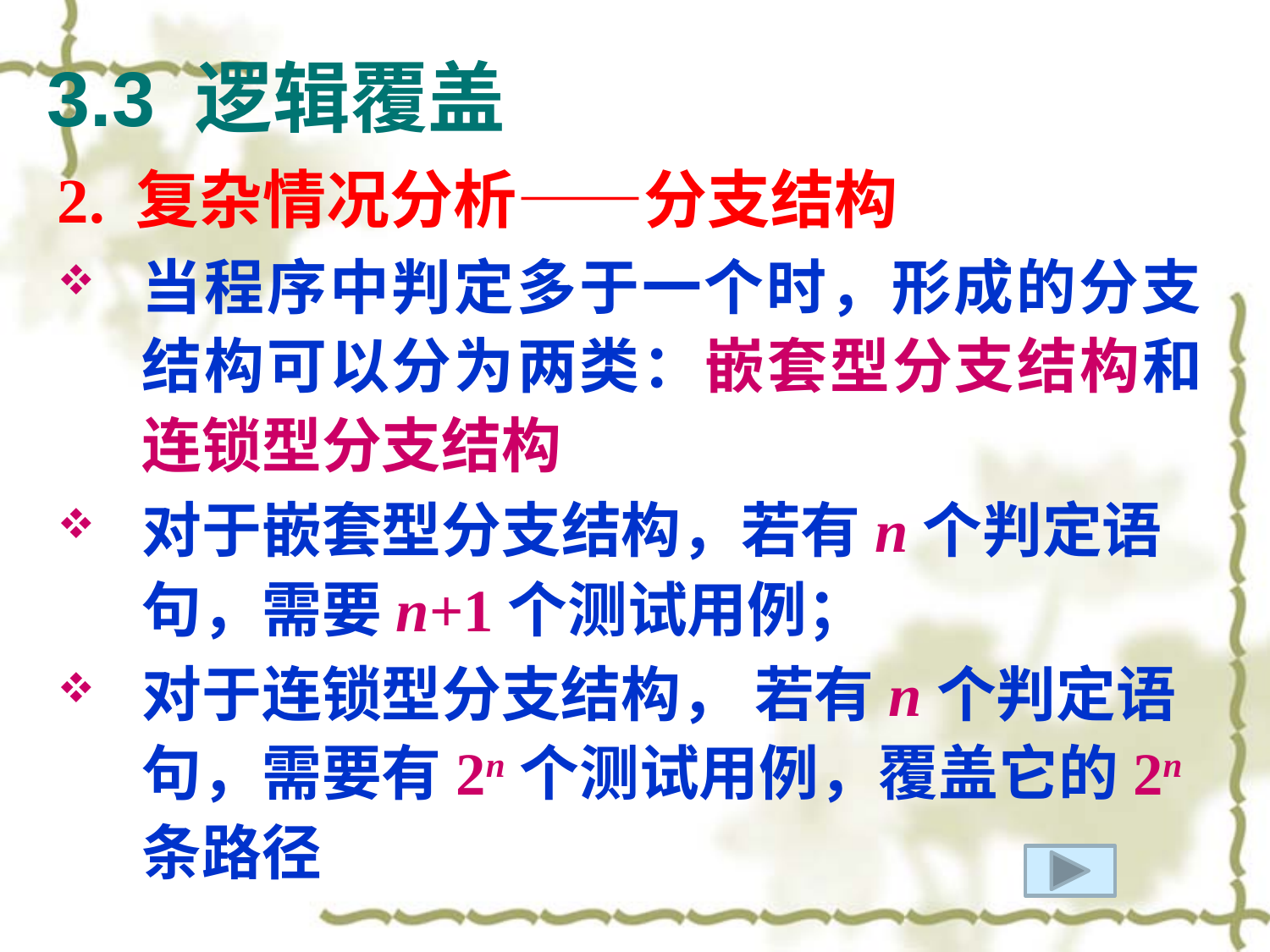

# 3.3 逻辑覆盖
2. 复杂情况分析——分支结构
当程序中判定多于一个时，形成的分支结构可以分为两类：嵌套型分支结构和连锁型分支结构
对于嵌套型分支结构，若有n个判定语句，需要n+1个测试用例；
对于连锁型分支结构， 若有n个判定语句，需要有2n个测试用例，覆盖它的2n条路径